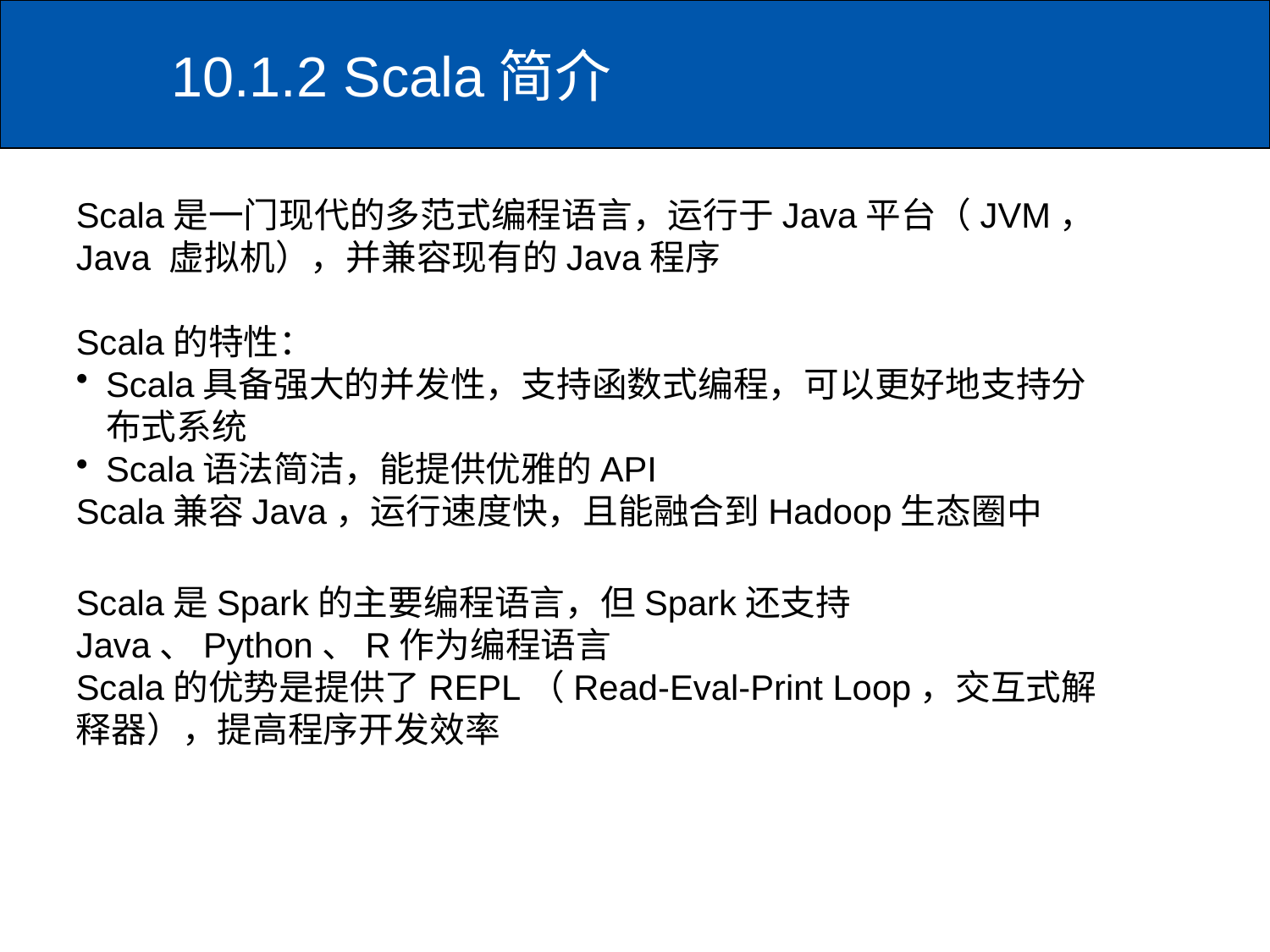

# 10.1.2 Scala简介
Scala是一门现代的多范式编程语言，运行于Java平台（JVM，Java 虚拟机），并兼容现有的Java程序

Scala的特性：
Scala具备强大的并发性，支持函数式编程，可以更好地支持分布式系统
Scala语法简洁，能提供优雅的API
Scala兼容Java，运行速度快，且能融合到Hadoop生态圈中
Scala是Spark的主要编程语言，但Spark还支持Java、Python、R作为编程语言
Scala的优势是提供了REPL（Read-Eval-Print Loop，交互式解释器），提高程序开发效率